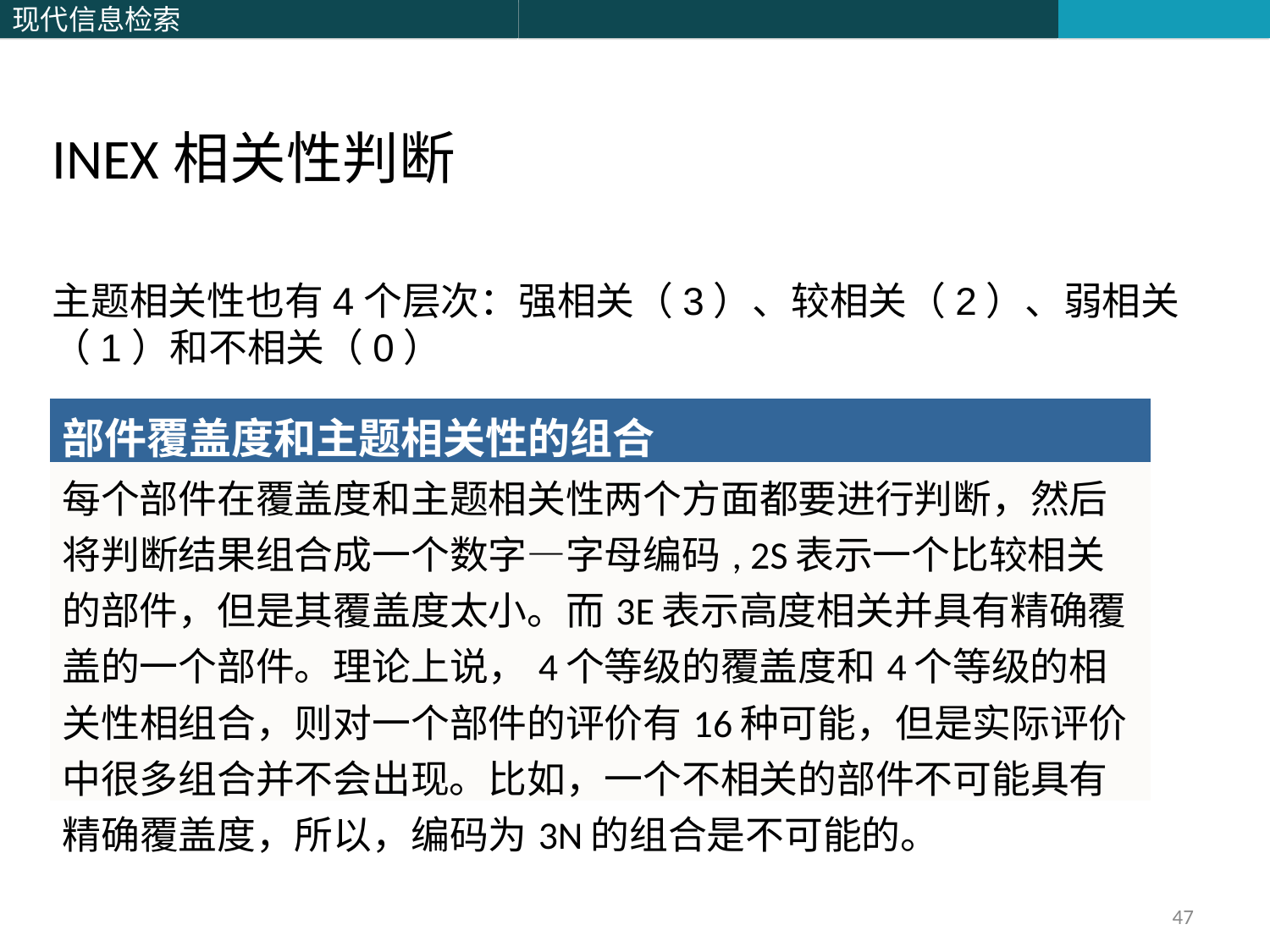

INEX相关性判断
主题相关性也有4个层次：强相关（3）、较相关（2）、弱相关（1）和不相关（0）
| 部件覆盖度和主题相关性的组合 |
| --- |
| 每个部件在覆盖度和主题相关性两个方面都要进行判断，然后将判断结果组合成一个数字—字母编码, 2S表示一个比较相关的部件，但是其覆盖度太小。而3E表示高度相关并具有精确覆盖的一个部件。理论上说，4个等级的覆盖度和4个等级的相关性相组合，则对一个部件的评价有16种可能，但是实际评价中很多组合并不会出现。比如，一个不相关的部件不可能具有精确覆盖度，所以，编码为3N的组合是不可能的。 |
47